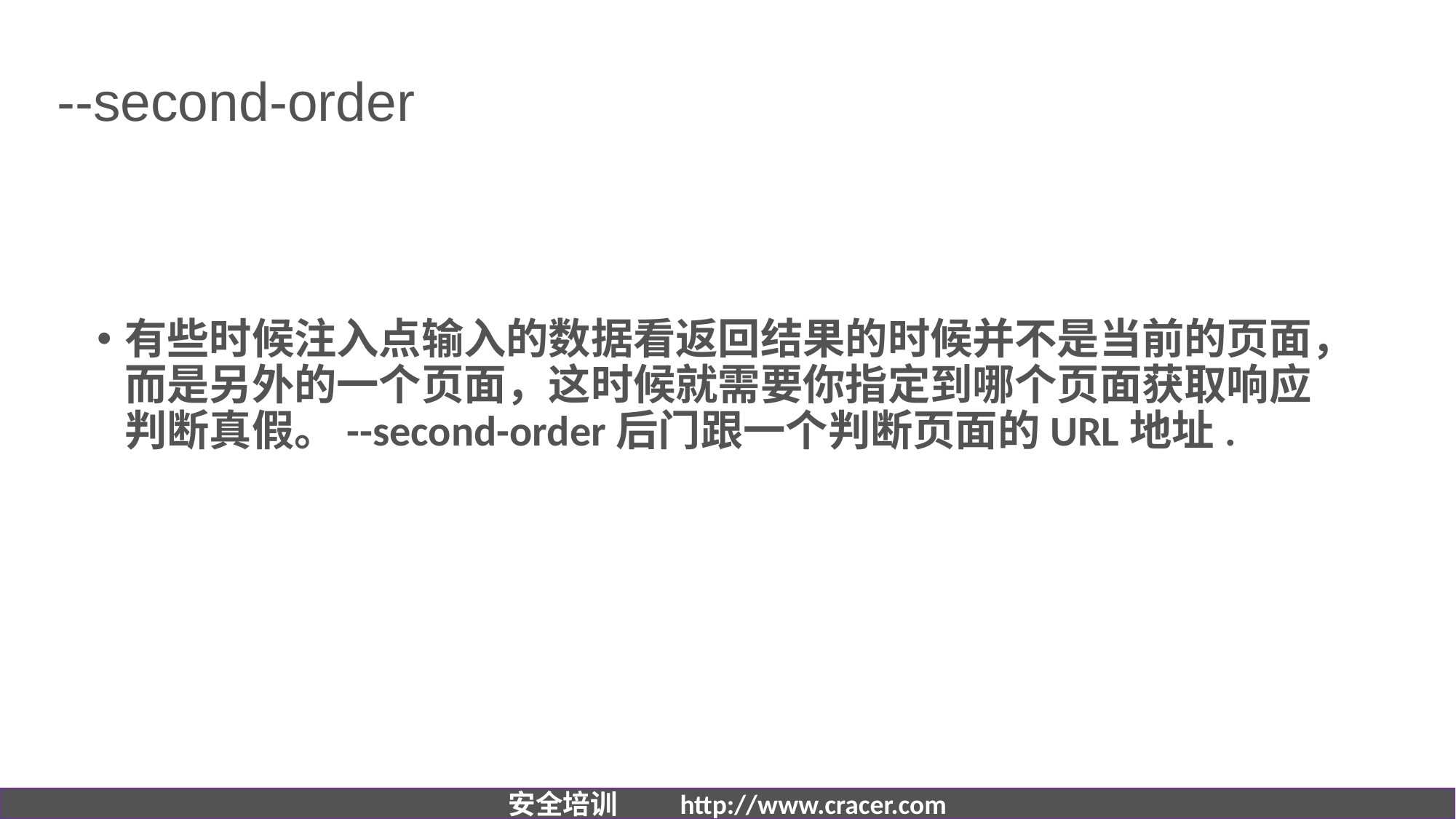

# --second-order

有些时候注入点输入的数据看返回结果的时候并不是当前的页面，而是另外的一个页面，这时候就需要你指定到哪个页面获取响应判断真假。--second-order后门跟一个判断页面的URL地址.